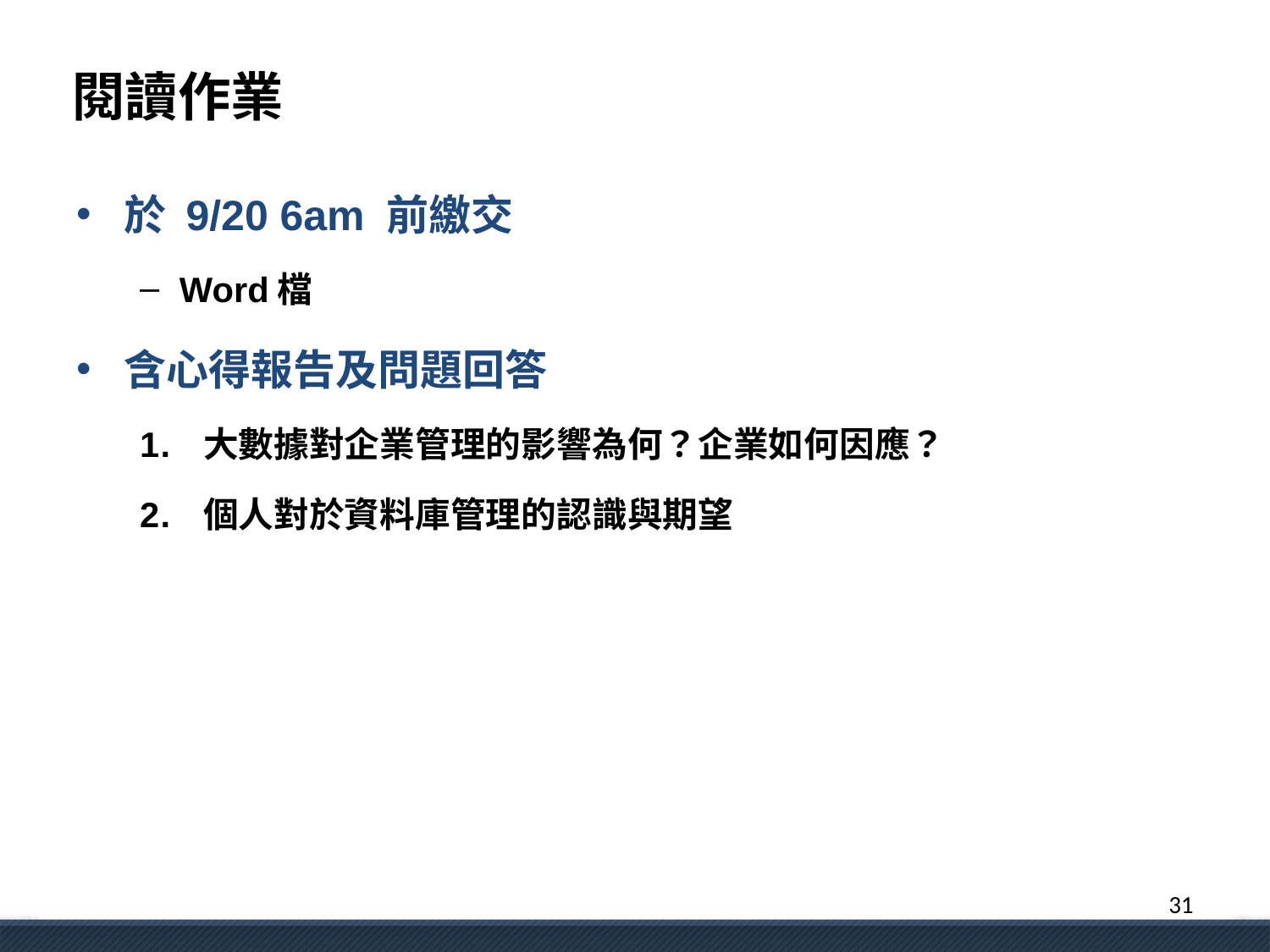

# 閱讀作業
於 9/20 6am 前繳交
Word檔
含心得報告及問題回答
大數據對企業管理的影響為何？企業如何因應？
個人對於資料庫管理的認識與期望
31